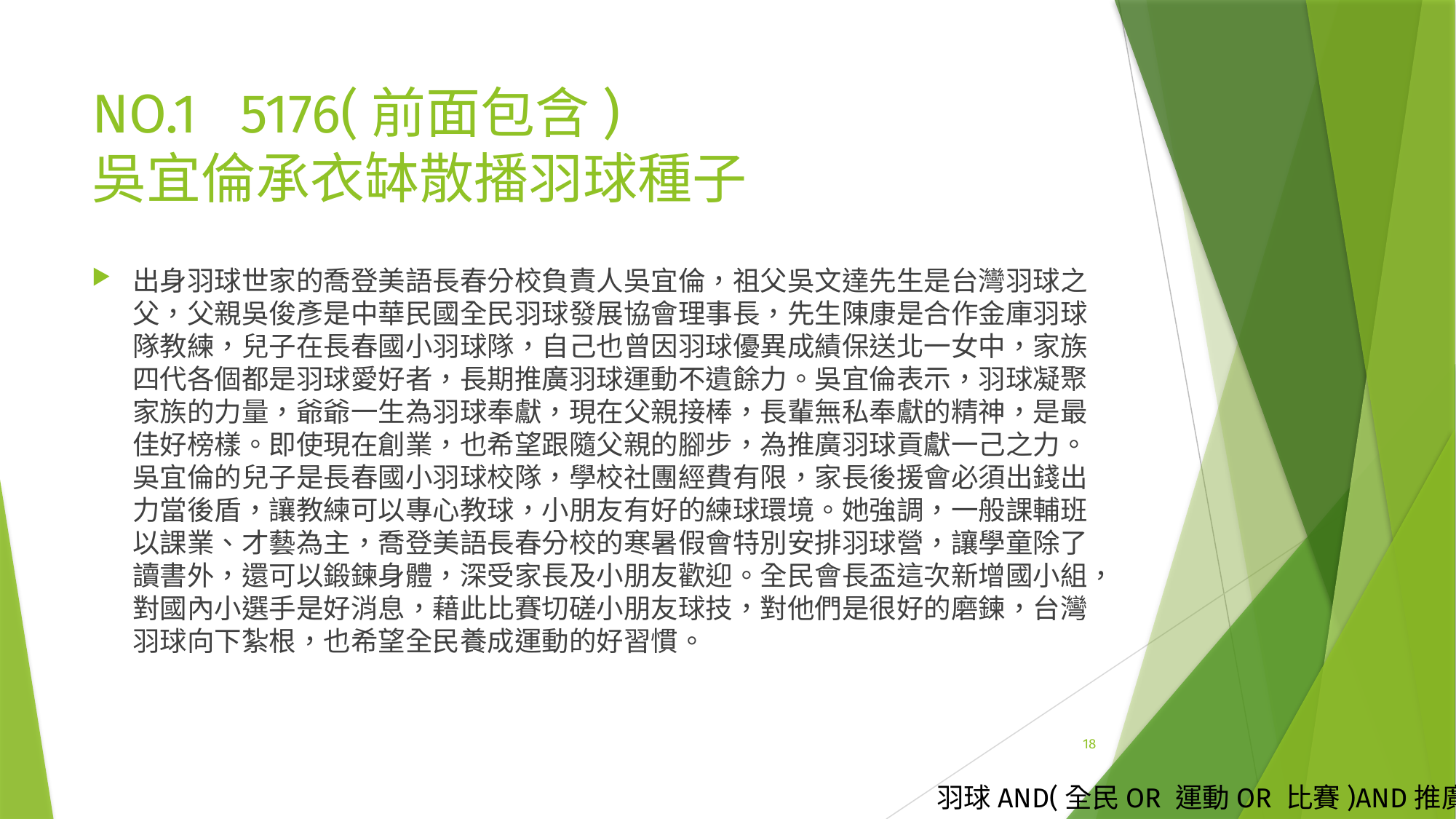

# NO.1   5176(前面包含) 吳宜倫承衣缽散播羽球種子
出身羽球世家的喬登美語長春分校負責人吳宜倫，祖父吳文達先生是台灣羽球之父，父親吳俊彥是中華民國全民羽球發展協會理事長，先生陳康是合作金庫羽球隊教練，兒子在長春國小羽球隊，自己也曾因羽球優異成績保送北一女中，家族四代各個都是羽球愛好者，長期推廣羽球運動不遺餘力。吳宜倫表示，羽球凝聚家族的力量，爺爺一生為羽球奉獻，現在父親接棒，長輩無私奉獻的精神，是最佳好榜樣。即使現在創業，也希望跟隨父親的腳步，為推廣羽球貢獻一己之力。吳宜倫的兒子是長春國小羽球校隊，學校社團經費有限，家長後援會必須出錢出力當後盾，讓教練可以專心教球，小朋友有好的練球環境。她強調，一般課輔班以課業、才藝為主，喬登美語長春分校的寒暑假會特別安排羽球營，讓學童除了讀書外，還可以鍛鍊身體，深受家長及小朋友歡迎。全民會長盃這次新增國小組，對國內小選手是好消息，藉此比賽切磋小朋友球技，對他們是很好的磨鍊，台灣羽球向下紮根，也希望全民養成運動的好習慣。
18